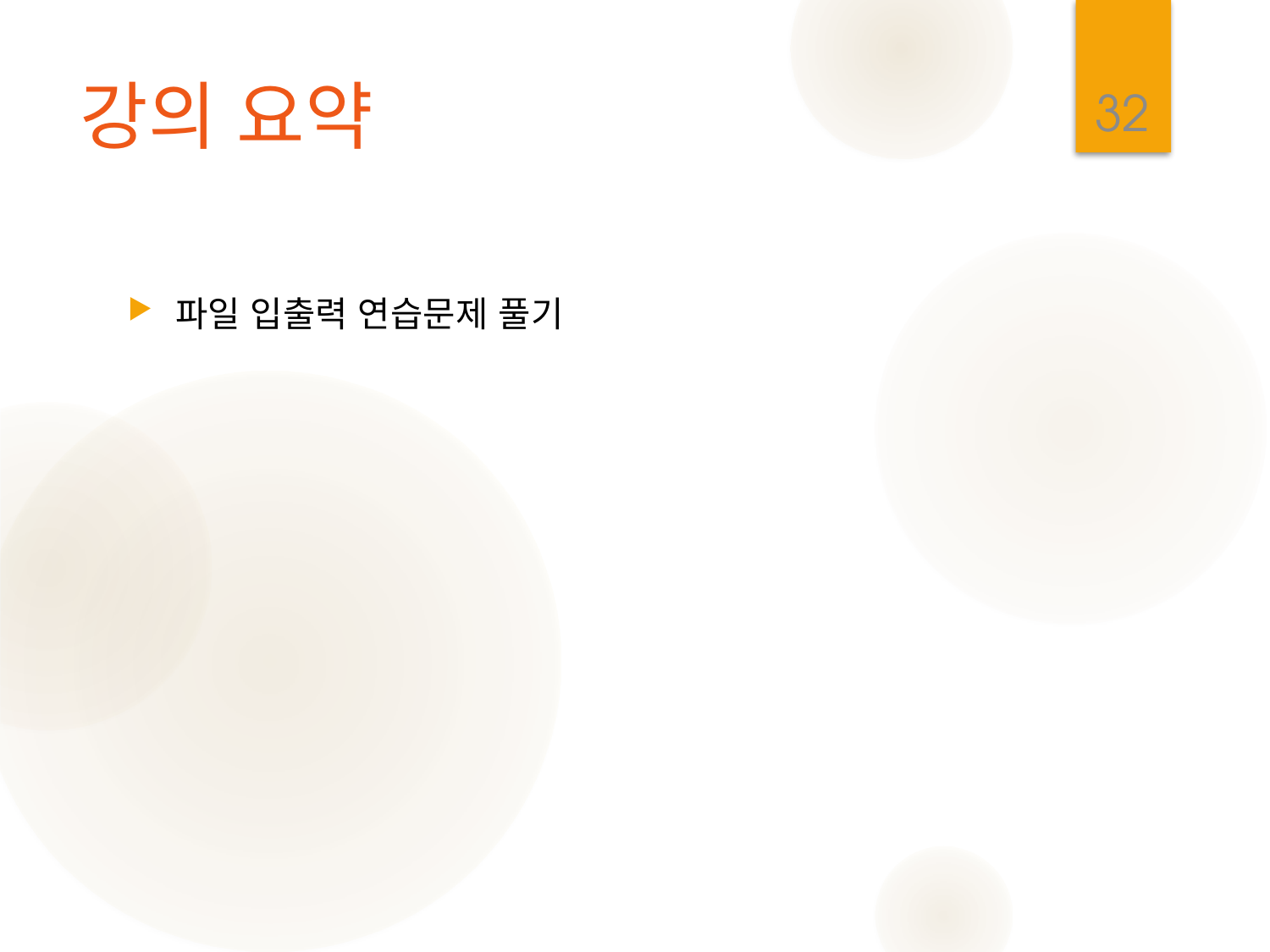

32
# 강의 요약

파일 입출력 연습문제 풀기